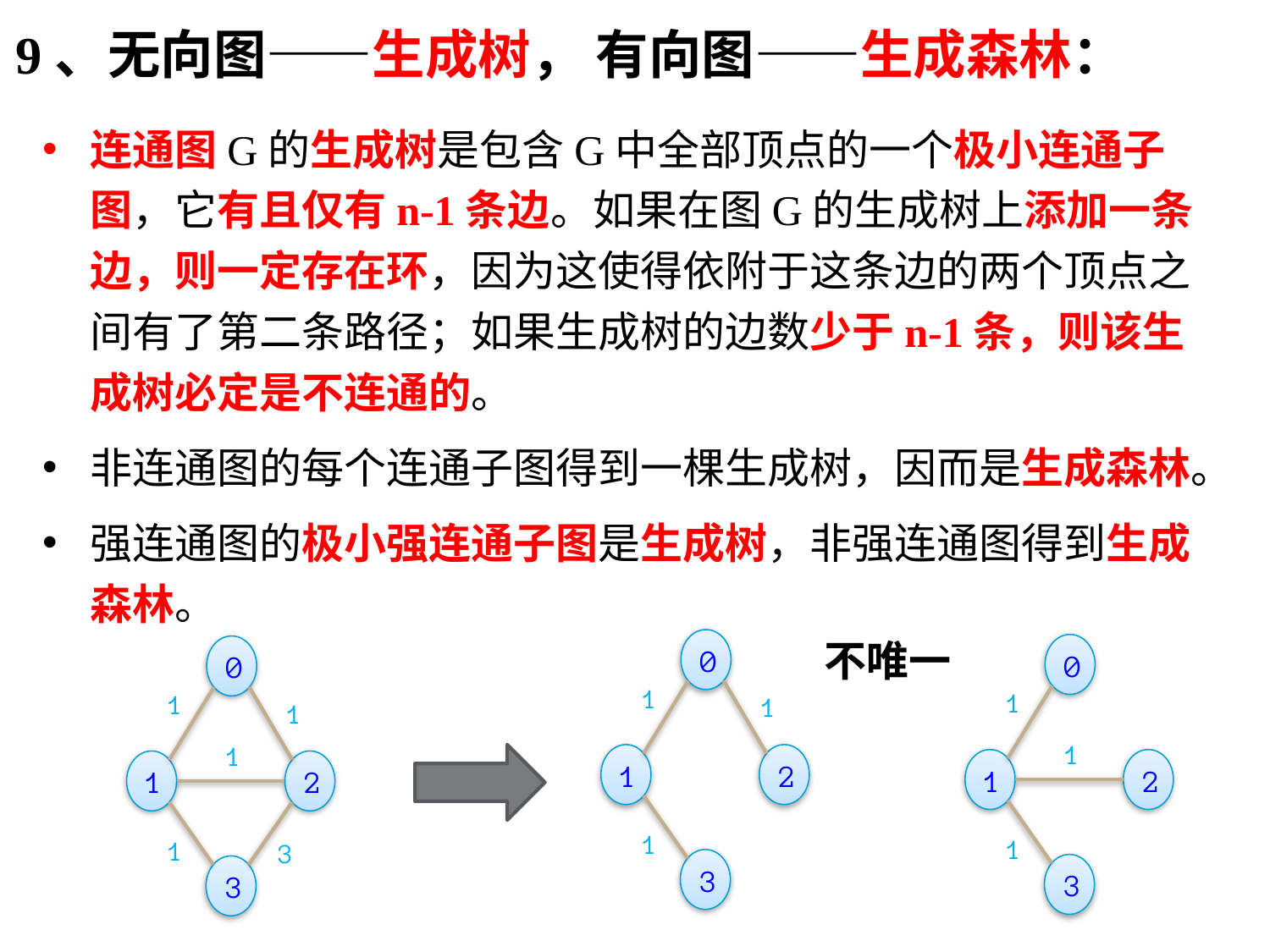

9、无向图——生成树， 有向图——生成森林：
连通图G的生成树是包含G中全部顶点的一个极小连通子图，它有且仅有n-1条边。如果在图G的生成树上添加一条边，则一定存在环，因为这使得依附于这条边的两个顶点之间有了第二条路径；如果生成树的边数少于n-1条，则该生成树必定是不连通的。
非连通图的每个连通子图得到一棵生成树，因而是生成森林。
强连通图的极小强连通子图是生成树，非强连通图得到生成森林。
不唯一
0
1
1
1
2
1
3
0
1
1
1
2
1
3
0
1
1
1
1
2
1
3
3